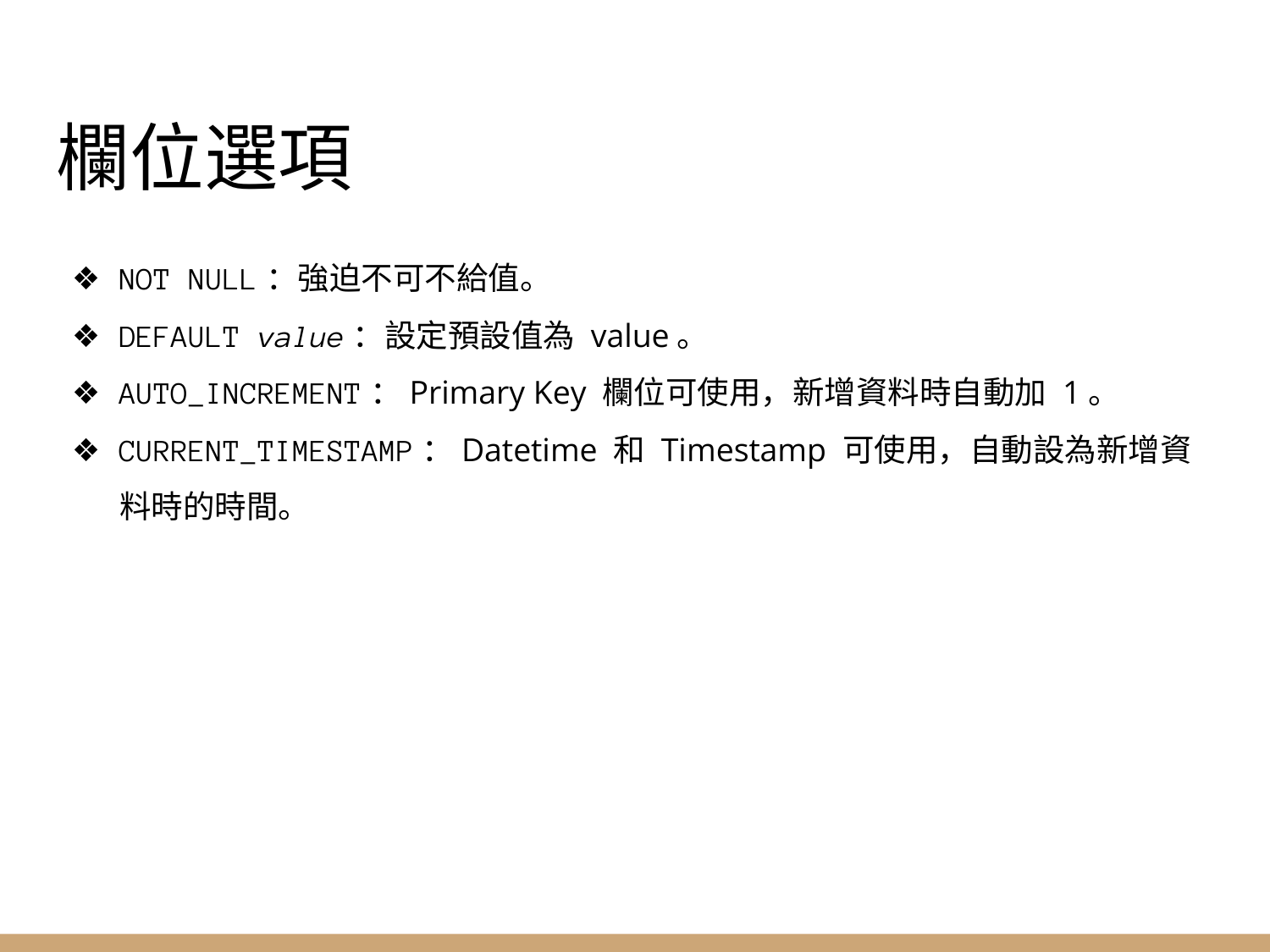

# 欄位選項
NOT NULL：強迫不可不給值。
DEFAULT value：設定預設值為 value。
AUTO_INCREMENT：Primary Key 欄位可使用，新增資料時自動加 1。
CURRENT_TIMESTAMP：Datetime 和 Timestamp 可使用，自動設為新增資料時的時間。